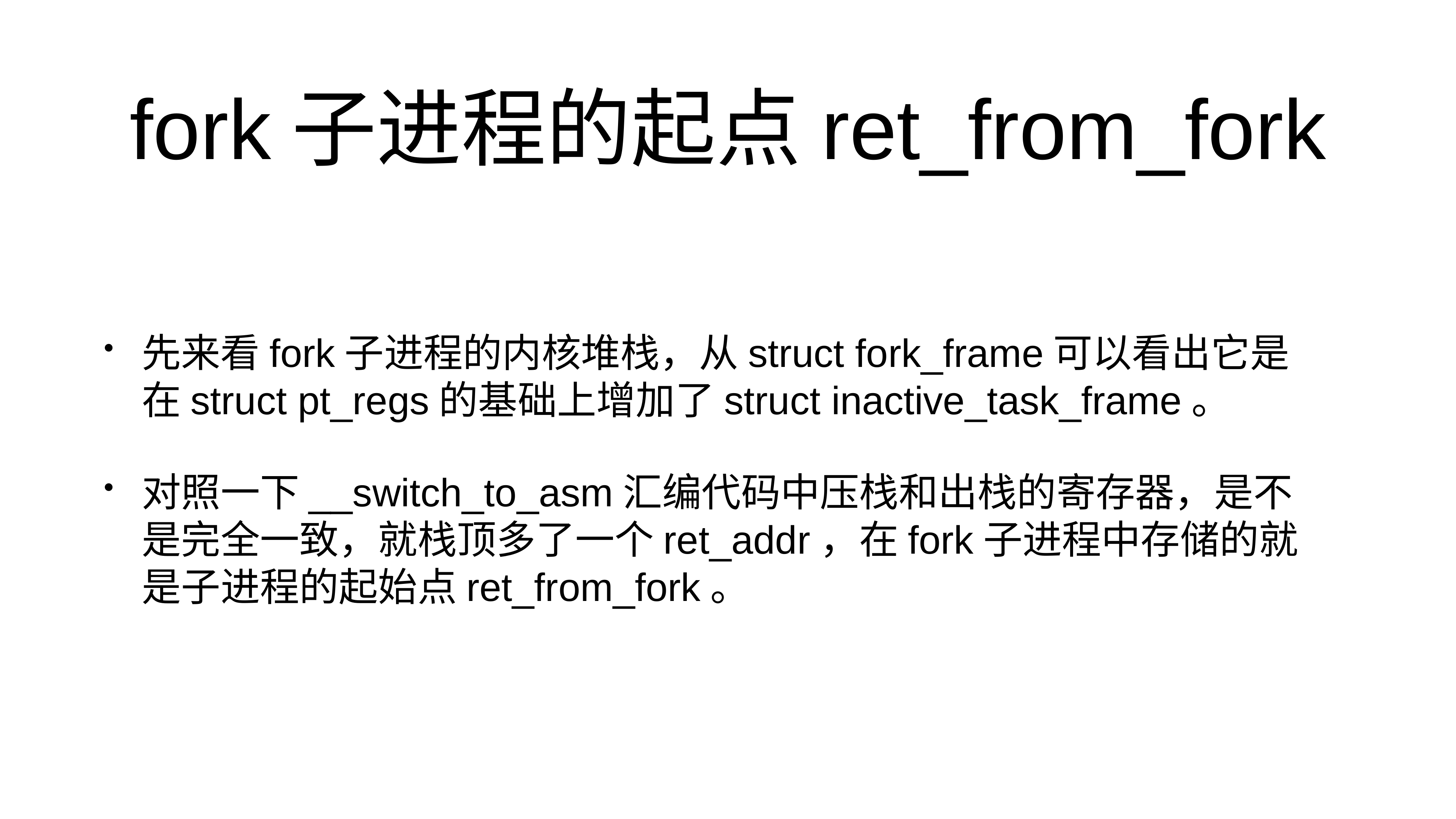

# fork子进程的起点ret_from_fork
先来看fork子进程的内核堆栈，从struct fork_frame可以看出它是在struct pt_regs的基础上增加了struct inactive_task_frame。
对照一下__switch_to_asm汇编代码中压栈和出栈的寄存器，是不是完全一致，就栈顶多了一个ret_addr，在fork子进程中存储的就是子进程的起始点ret_from_fork。